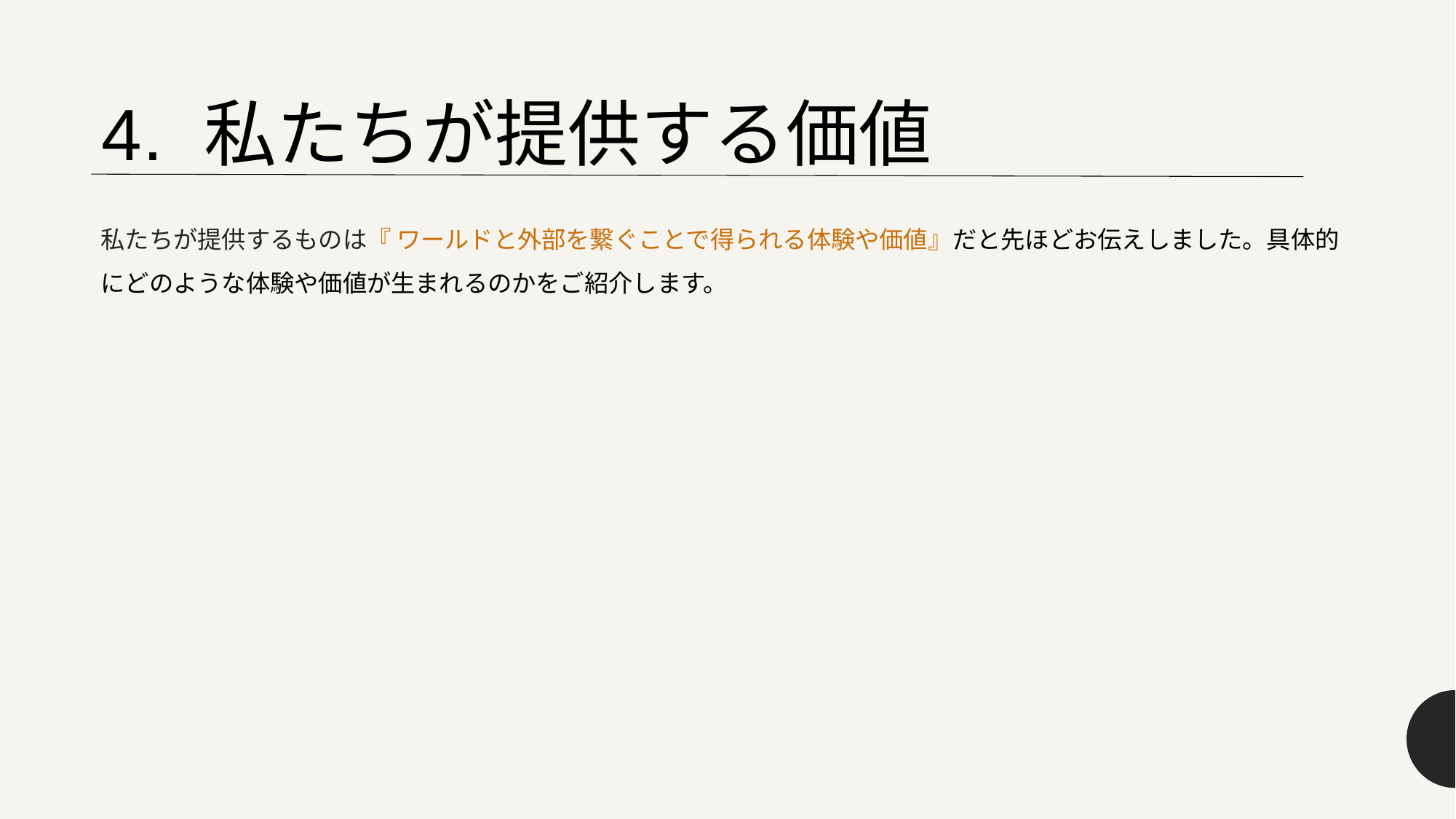

# 4. 私たちが提供する価値
私たちが提供するものは『 ワールドと外部を繋ぐことで得られる体験や価値』だと先ほどお伝えしました。具体的にどのような体験や価値が生まれるのかをご紹介します。